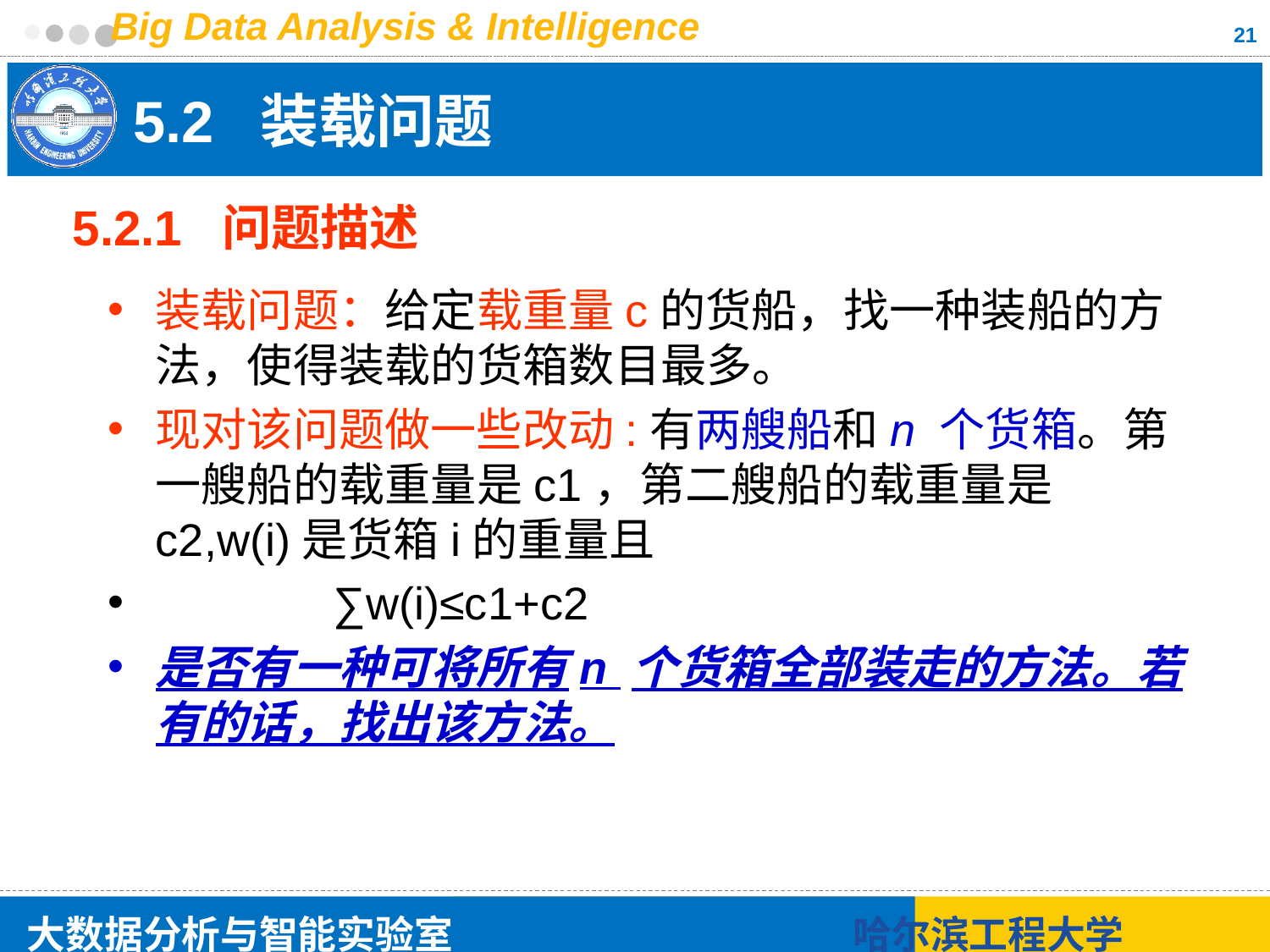

21
# 5.2  装载问题
5.2.1  问题描述
装载问题：给定载重量c的货船，找一种装船的方法，使得装载的货箱数目最多。
现对该问题做一些改动:有两艘船和n 个货箱。第一艘船的载重量是c1，第二艘船的载重量是c2,w(i)是货箱i的重量且
              ∑w(i)≤c1+c2
是否有一种可将所有n 个货箱全部装走的方法。若有的话，找出该方法。